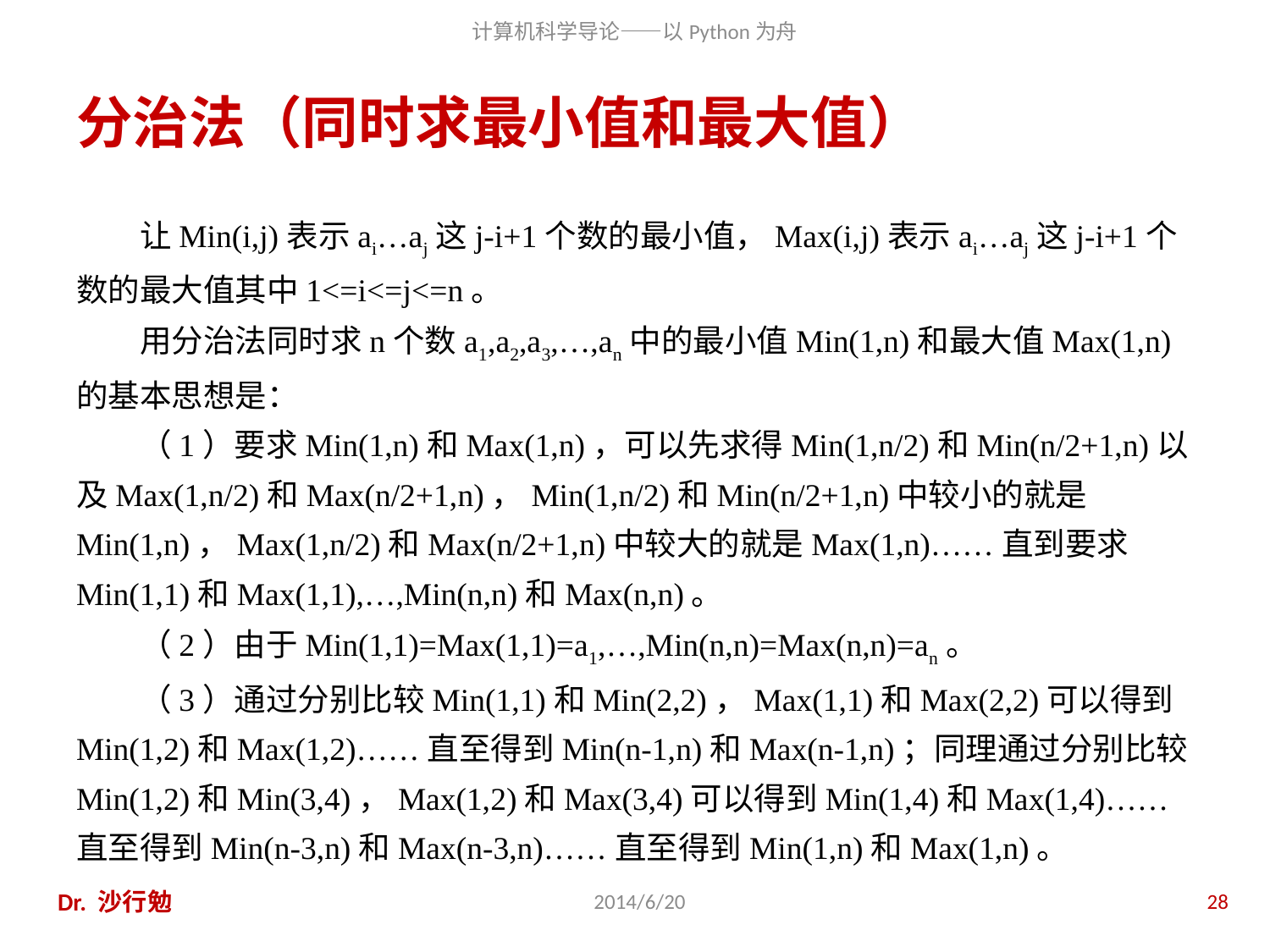

# 分治法（同时求最小值和最大值）
让Min(i,j)表示ai…aj这j-i+1个数的最小值，Max(i,j)表示ai…aj这j-i+1个数的最大值其中1<=i<=j<=n。
用分治法同时求n个数a1,a2,a3,…,an中的最小值Min(1,n)和最大值Max(1,n)的基本思想是：
（1）要求Min(1,n)和Max(1,n)，可以先求得Min(1,n/2)和Min(n/2+1,n)以及Max(1,n/2)和Max(n/2+1,n)，Min(1,n/2)和Min(n/2+1,n)中较小的就是Min(1,n)，Max(1,n/2)和Max(n/2+1,n)中较大的就是Max(1,n)……直到要求Min(1,1)和Max(1,1),…,Min(n,n)和Max(n,n)。
（2）由于Min(1,1)=Max(1,1)=a1,…,Min(n,n)=Max(n,n)=an。
（3）通过分别比较Min(1,1)和Min(2,2)，Max(1,1)和Max(2,2)可以得到Min(1,2)和Max(1,2)……直至得到Min(n-1,n)和Max(n-1,n)；同理通过分别比较Min(1,2)和Min(3,4)，Max(1,2)和Max(3,4)可以得到Min(1,4)和Max(1,4)……直至得到Min(n-3,n)和Max(n-3,n)……直至得到Min(1,n)和Max(1,n)。
Dr. 沙行勉
2014/6/20
28